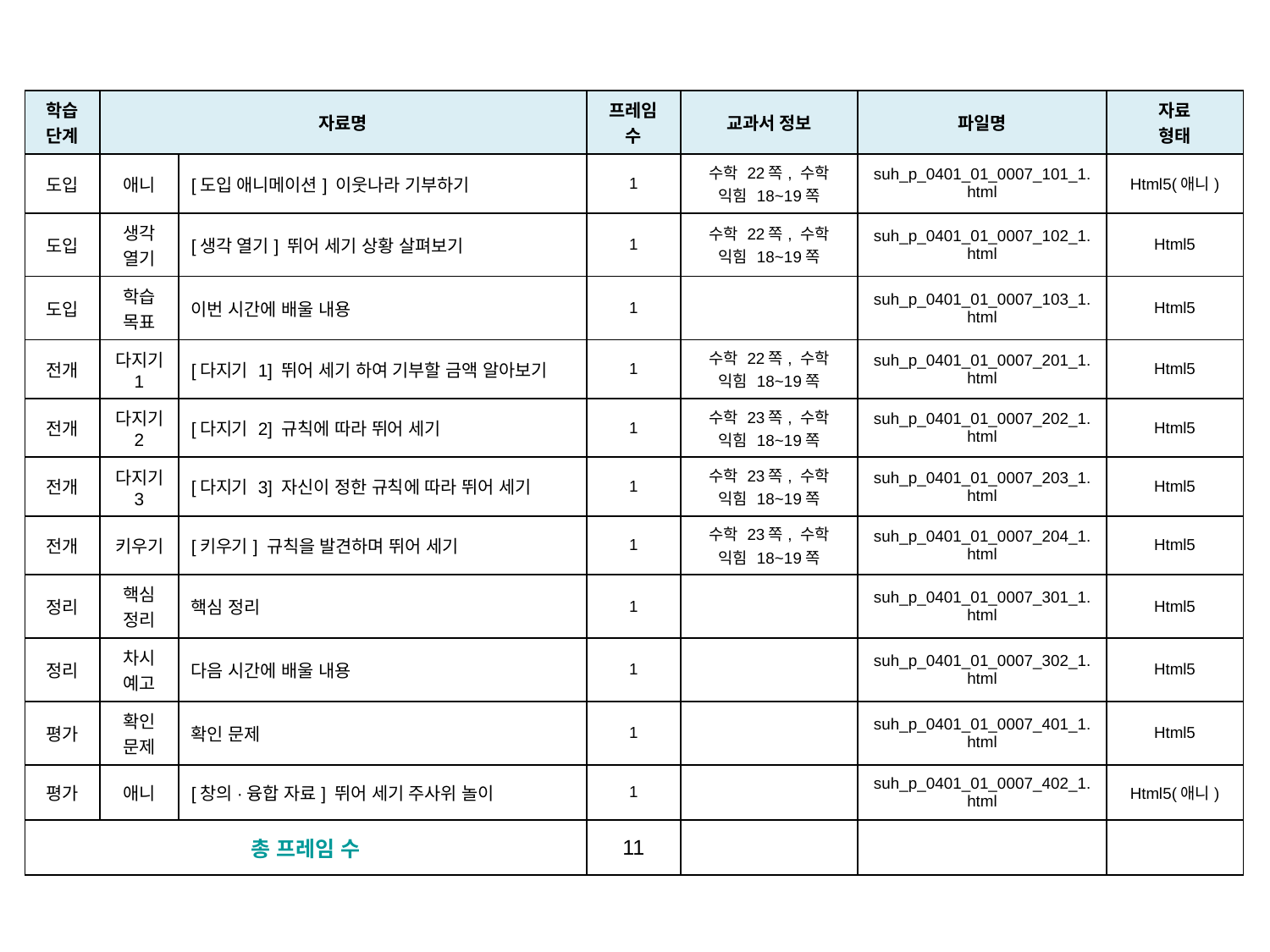

| 학습 단계 | 자료명 |  | 프레임 수 | 교과서 정보 | 파일명 | 자료 형태 |
| --- | --- | --- | --- | --- | --- | --- |
| 도입 | 애니 | [도입 애니메이션] 이웃나라 기부하기 | 1 | 수학 22쪽, 수학 익힘 18~19쪽 | suh\_p\_0401\_01\_0007\_101\_1.html | Html5(애니) |
| 도입 | 생각 열기 | [생각 열기] 뛰어 세기 상황 살펴보기 | 1 | 수학 22쪽, 수학 익힘 18~19쪽 | suh\_p\_0401\_01\_0007\_102\_1.html | Html5 |
| 도입 | 학습 목표 | 이번 시간에 배울 내용 | 1 |  | suh\_p\_0401\_01\_0007\_103\_1.html | Html5 |
| 전개 | 다지기 1 | [다지기 1] 뛰어 세기 하여 기부할 금액 알아보기 | 1 | 수학 22쪽, 수학 익힘 18~19쪽 | suh\_p\_0401\_01\_0007\_201\_1.html | Html5 |
| 전개 | 다지기 2 | [다지기 2] 규칙에 따라 뛰어 세기 | 1 | 수학 23쪽, 수학 익힘 18~19쪽 | suh\_p\_0401\_01\_0007\_202\_1.html | Html5 |
| 전개 | 다지기 3 | [다지기 3] 자신이 정한 규칙에 따라 뛰어 세기 | 1 | 수학 23쪽, 수학 익힘 18~19쪽 | suh\_p\_0401\_01\_0007\_203\_1.html | Html5 |
| 전개 | 키우기 | [키우기] 규칙을 발견하며 뛰어 세기 | 1 | 수학 23쪽, 수학 익힘 18~19쪽 | suh\_p\_0401\_01\_0007\_204\_1.html | Html5 |
| 정리 | 핵심 정리 | 핵심 정리 | 1 |  | suh\_p\_0401\_01\_0007\_301\_1.html | Html5 |
| 정리 | 차시 예고 | 다음 시간에 배울 내용 | 1 |  | suh\_p\_0401\_01\_0007\_302\_1.html | Html5 |
| 평가 | 확인 문제 | 확인 문제 | 1 |  | suh\_p\_0401\_01\_0007\_401\_1.html | Html5 |
| 평가 | 애니 | [창의·융합 자료] 뛰어 세기 주사위 놀이 | 1 |  | suh\_p\_0401\_01\_0007\_402\_1.html | Html5(애니) |
| 총 프레임 수 |  |  | 11 |  |  |  |